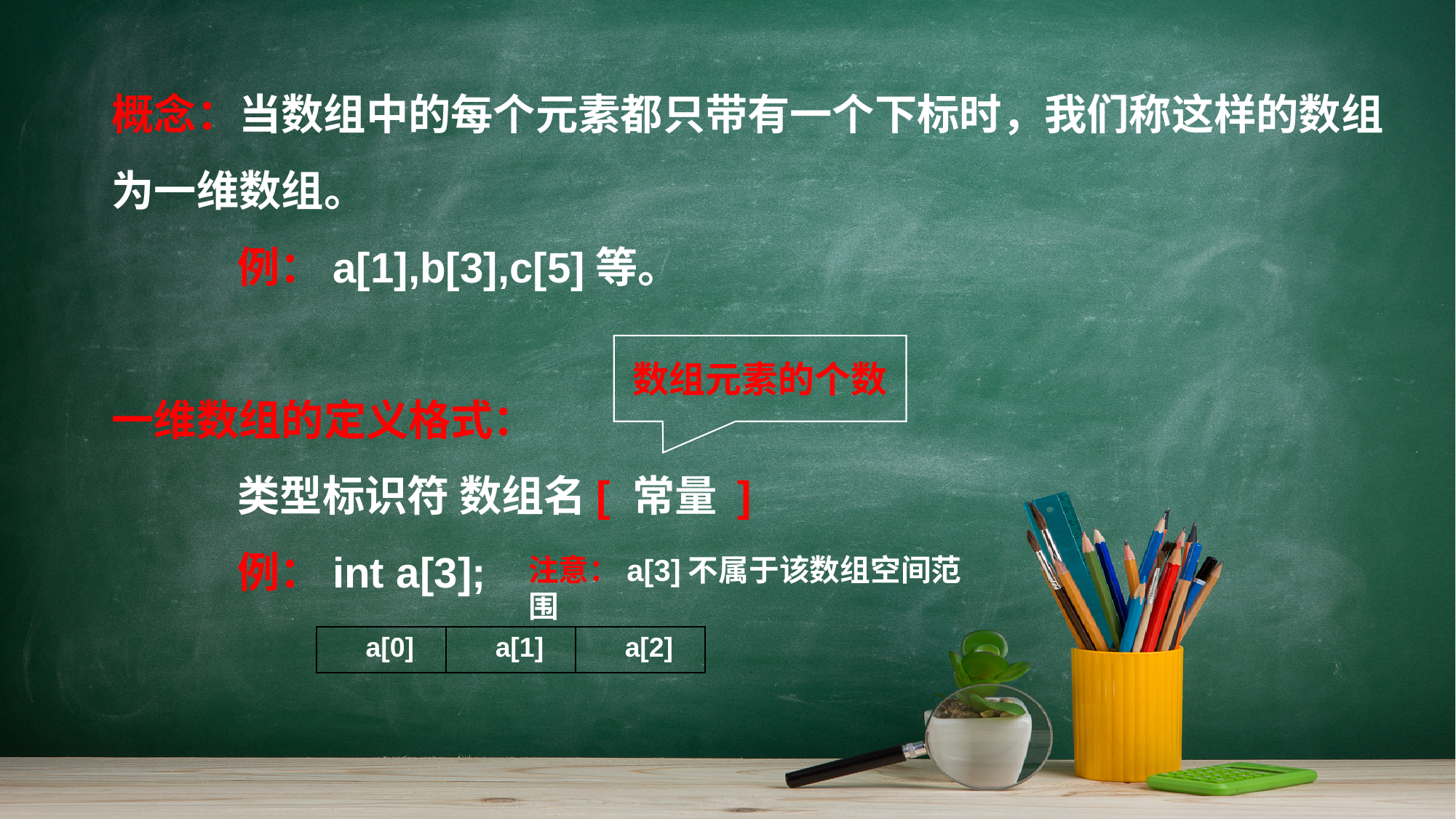

概念：当数组中的每个元素都只带有一个下标时，我们称这样的数组为一维数组。
            例：a[1],b[3],c[5]等。

一维数组的定义格式：
            类型标识符 数组名[ 常量 ]
            例：int a[3];
数组元素的个数

注意：a[3]不属于该数组空间范围
| a[0] | a[1] | a[2] |
| --- | --- | --- |